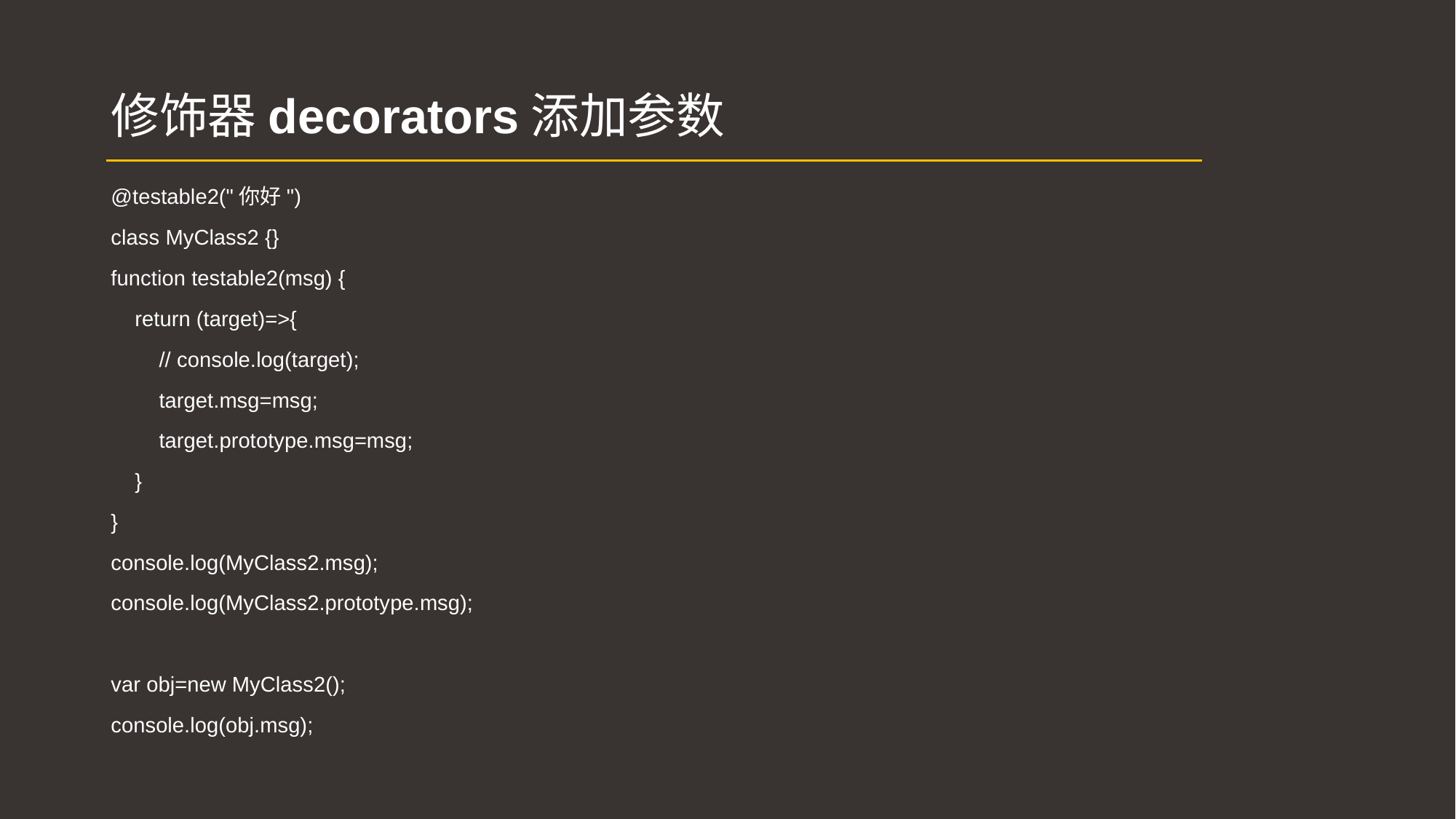

# 修饰器decorators添加参数
@testable2("你好")
class MyClass2 {}
function testable2(msg) {
    return (target)=>{
        // console.log(target);
        target.msg=msg;
        target.prototype.msg=msg;
    }
}
console.log(MyClass2.msg);
console.log(MyClass2.prototype.msg);

var obj=new MyClass2();
console.log(obj.msg);